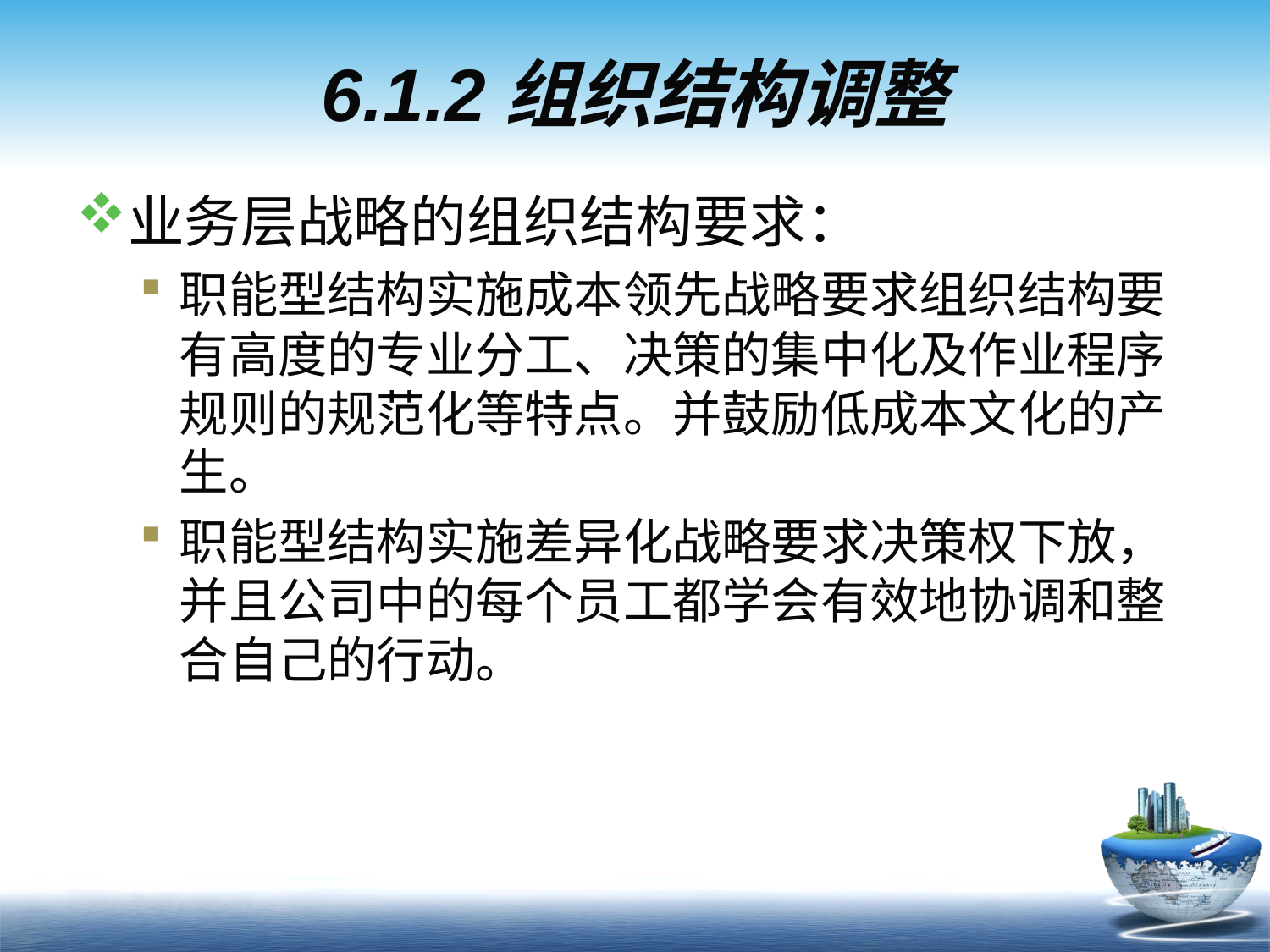

# 6.1.2组织结构调整
业务层战略的组织结构要求：
职能型结构实施成本领先战略要求组织结构要有高度的专业分工、决策的集中化及作业程序规则的规范化等特点。并鼓励低成本文化的产生。
职能型结构实施差异化战略要求决策权下放，并且公司中的每个员工都学会有效地协调和整合自己的行动。